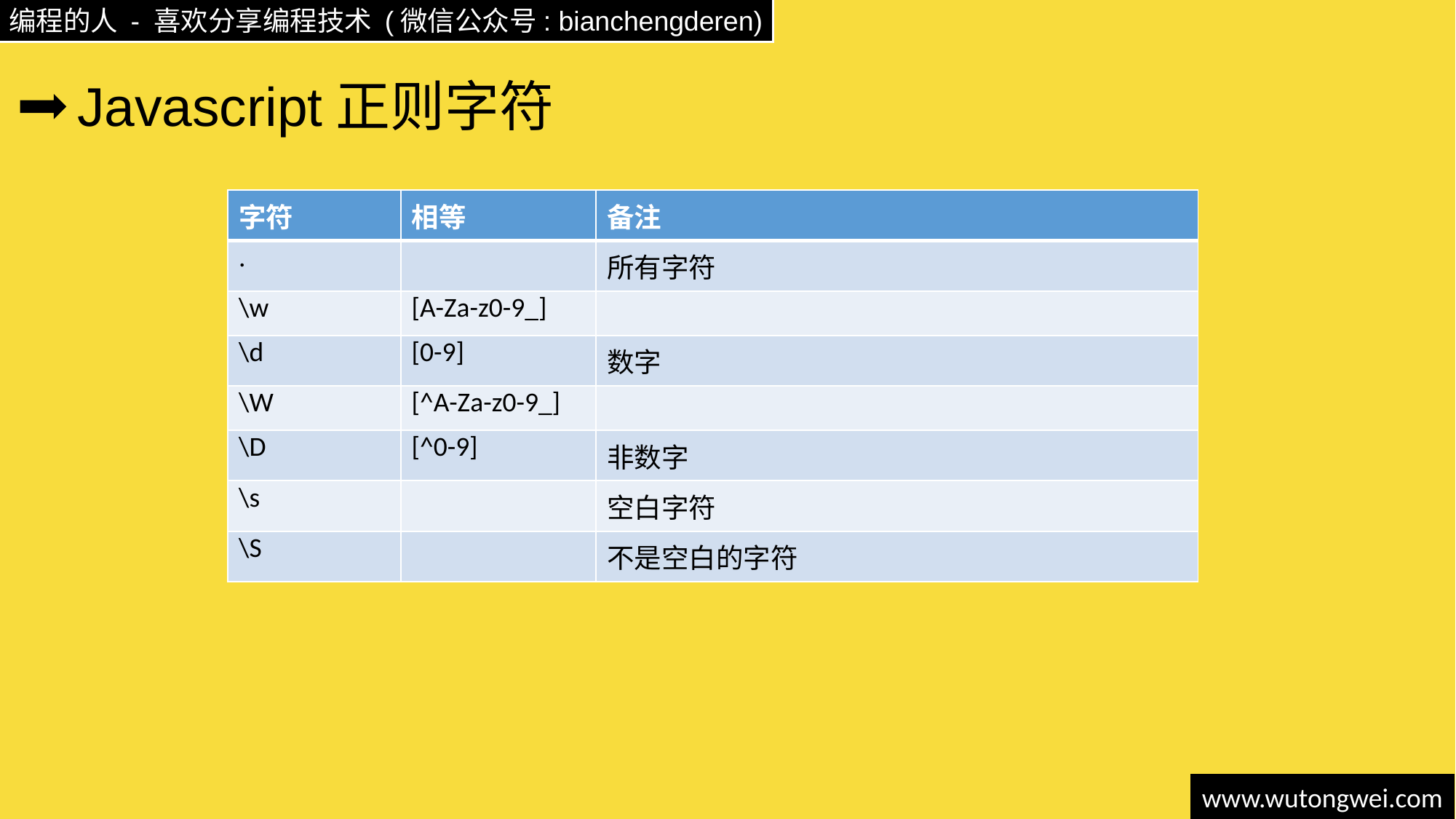

# Javascript正则字符
| 字符 | 相等 | 备注 |
| --- | --- | --- |
| . |  | 所有字符 |
| \w | [A-Za-z0-9\_] |  |
| \d | [0-9] | 数字 |
| \W | [^A-Za-z0-9\_] |  |
| \D | [^0-9] | 非数字 |
| \s |  | 空白字符 |
| \S |  | 不是空白的字符 |